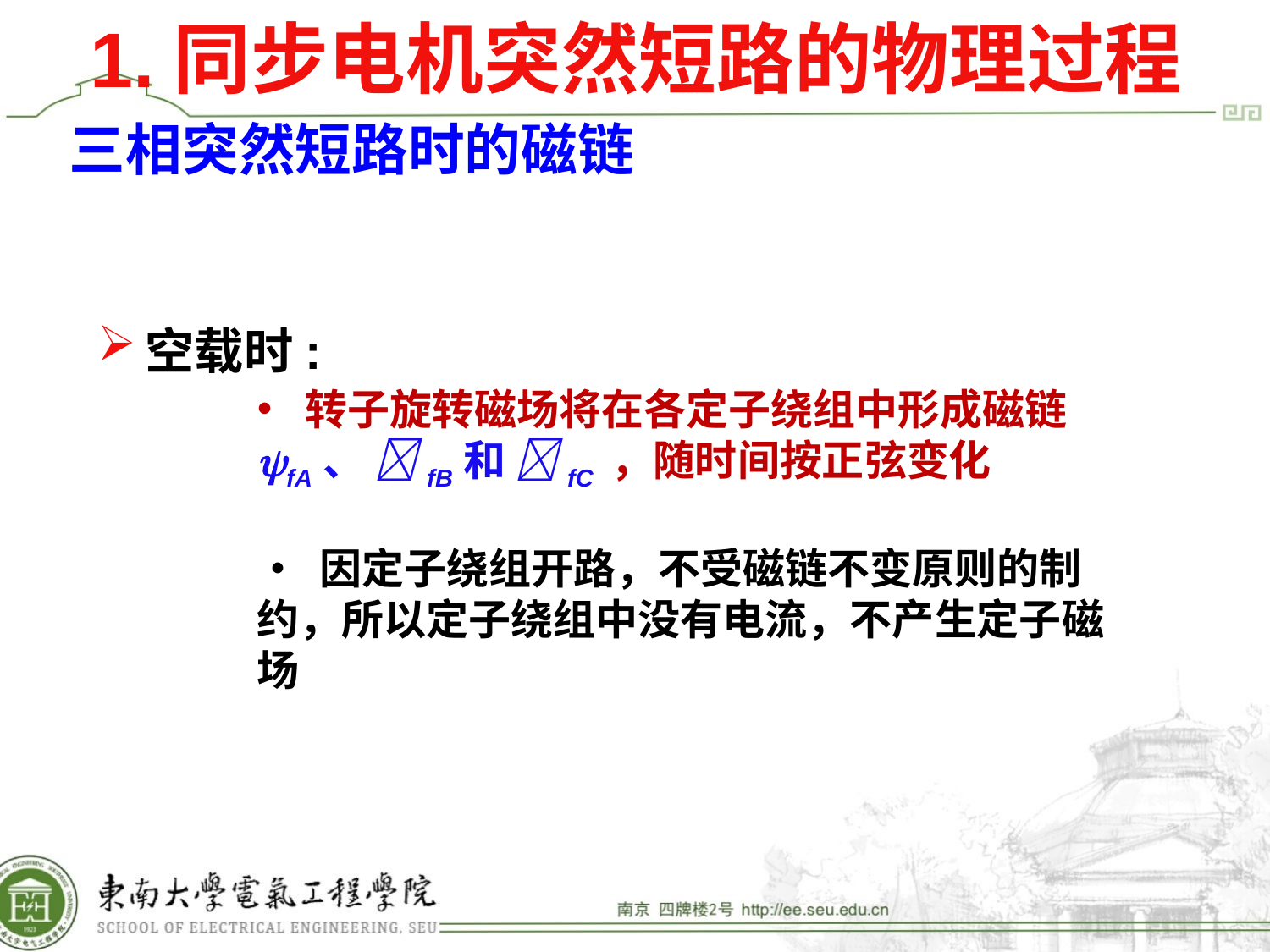

1.同步电机突然短路的物理过程
# 三相突然短路时的磁链
空载时:
转子旋转磁场将在各定子绕组中形成磁链
ψfA、 ψfB和 ψfC ，随时间按正弦变化

• 因定子绕组开路，不受磁链不变原则的制约，所以定子绕组中没有电流，不产生定子磁场